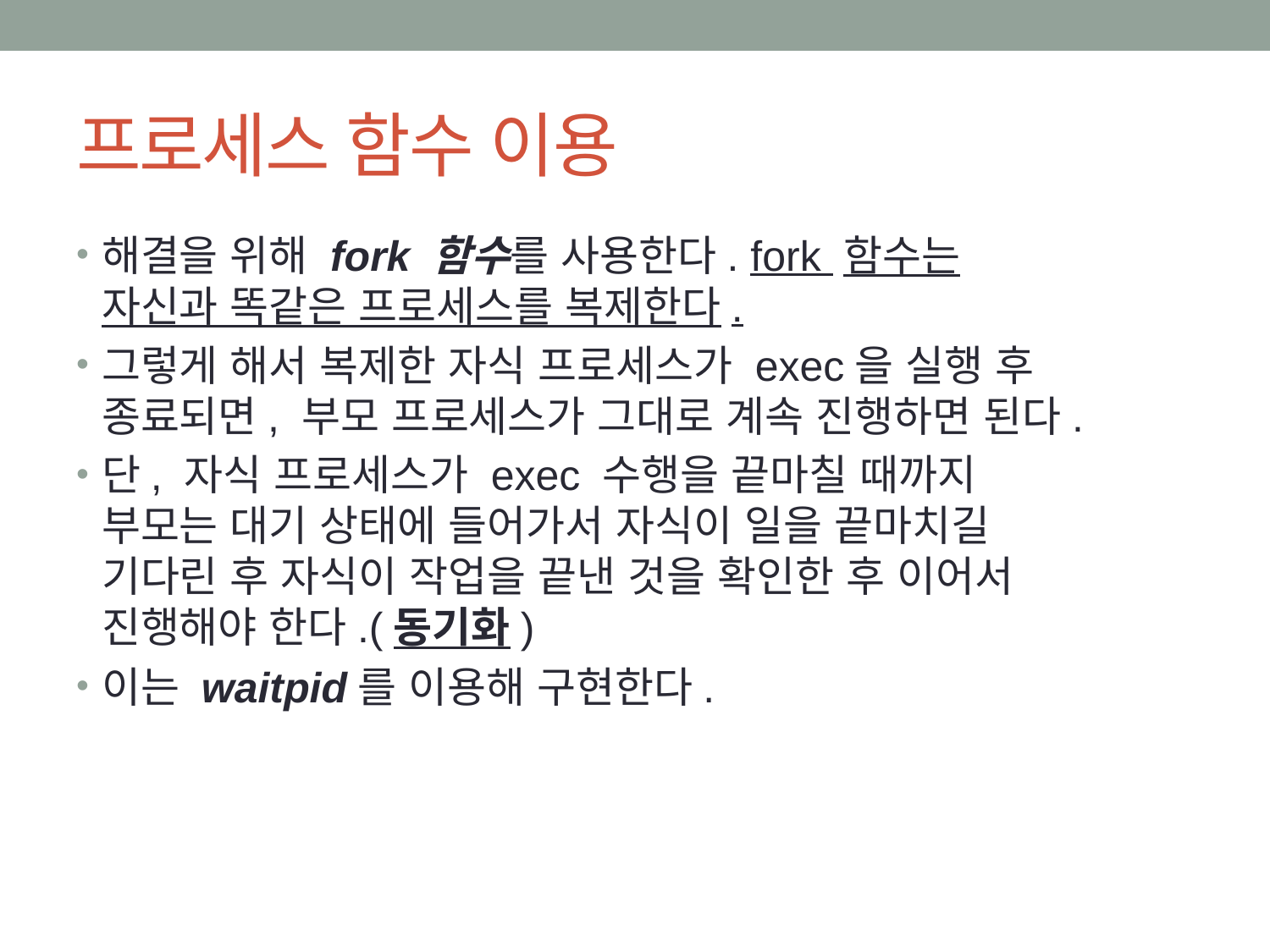

# 프로세스 함수 이용
해결을 위해 fork 함수를 사용한다. fork 함수는
자신과 똑같은 프로세스를 복제한다.
그렇게 해서 복제한 자식 프로세스가 exec을 실행 후
종료되면, 부모 프로세스가 그대로 계속 진행하면 된다.
단, 자식 프로세스가 exec 수행을 끝마칠 때까지
부모는 대기 상태에 들어가서 자식이 일을 끝마치길
기다린 후 자식이 작업을 끝낸 것을 확인한 후 이어서
진행해야 한다.(동기화)
이는 waitpid를 이용해 구현한다.